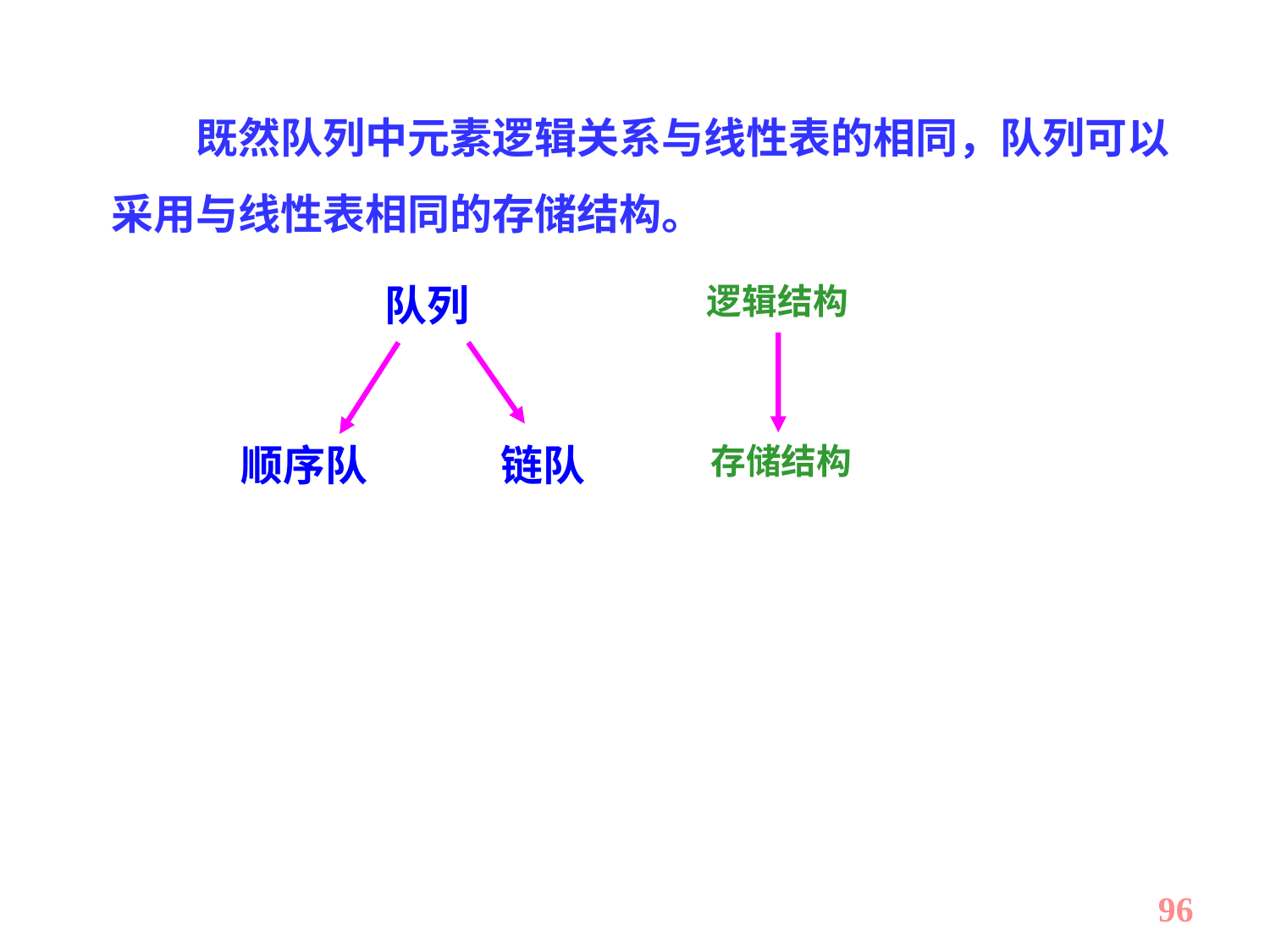

既然队列中元素逻辑关系与线性表的相同，队列可以采用与线性表相同的存储结构。
队列
逻辑结构

顺序队
链队
存储结构
96